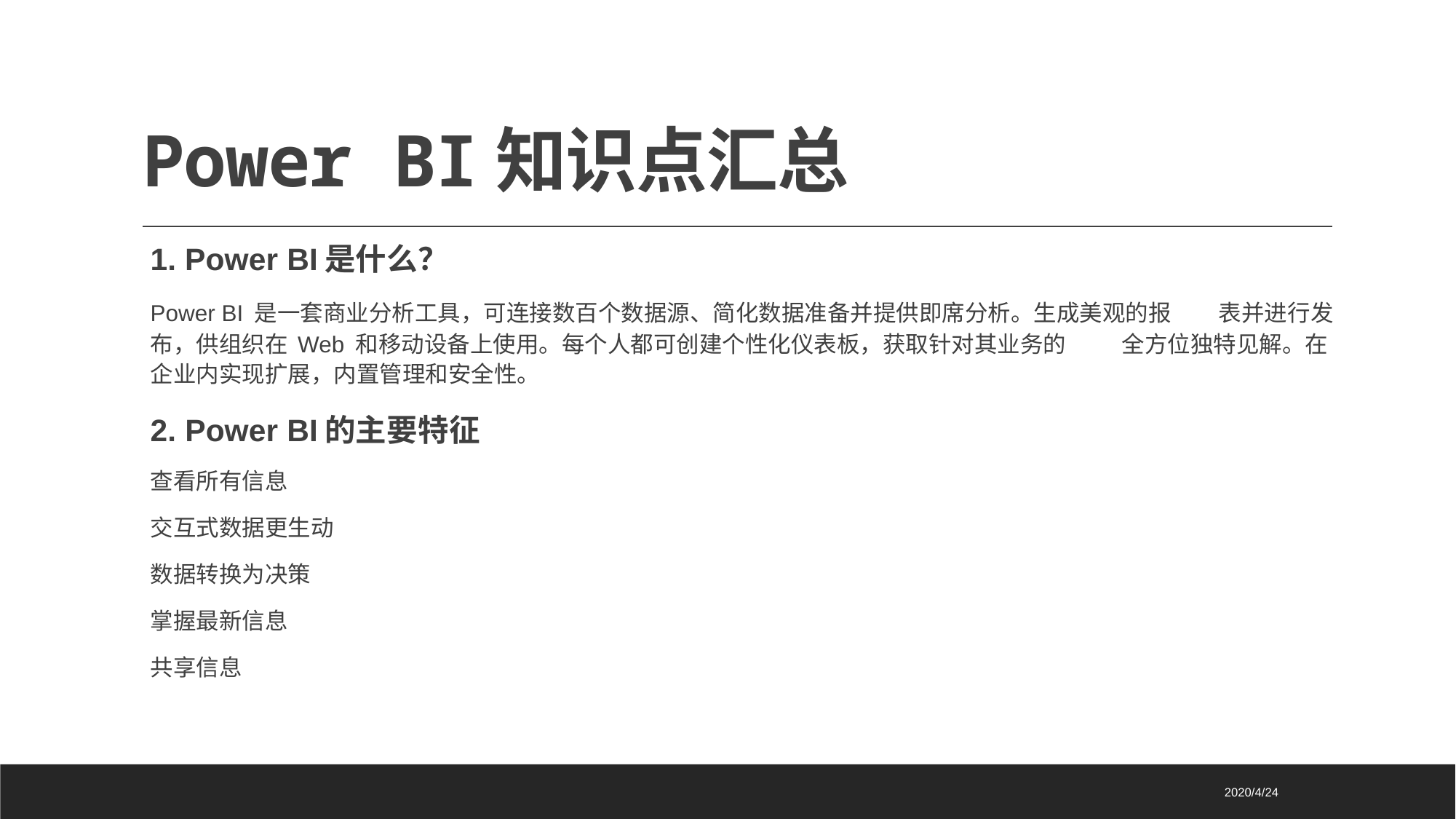

# Power BI知识点汇总
1. Power BI是什么？
	Power BI 是一套商业分析工具，可连接数百个数据源、简化数据准备并提供即席分析。生成美观的报	表并进行发布，供组织在 Web 和移动设备上使用。每个人都可创建个性化仪表板，获取针对其业务的	全方位独特见解。在企业内实现扩展，内置管理和安全性。
2. Power BI的主要特征
	查看所有信息
	交互式数据更生动
	数据转换为决策
	掌握最新信息
	共享信息
2020/4/24